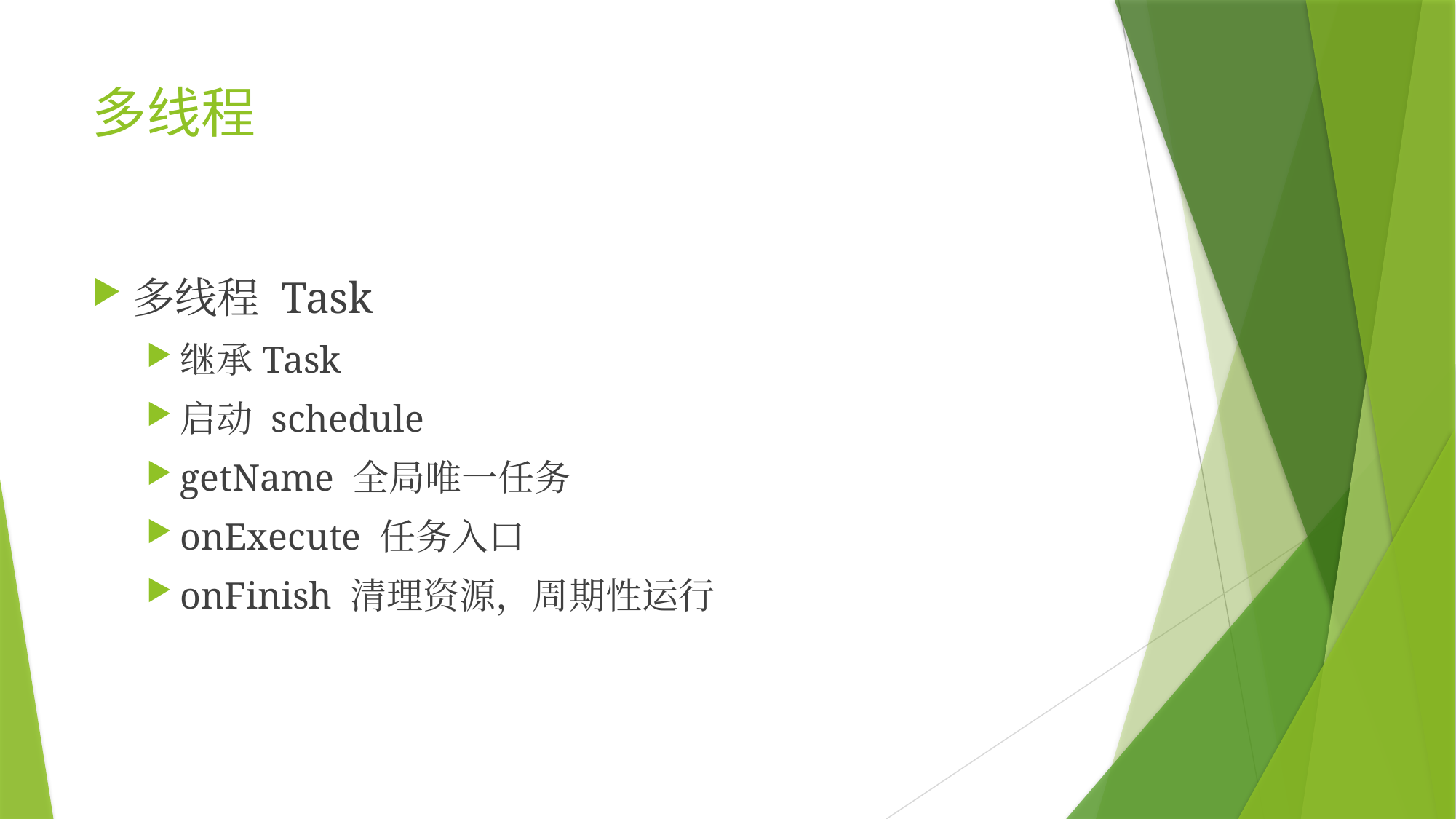

# 多线程
多线程 Task
继承Task
启动 schedule
getName 全局唯一任务
onExecute 任务入口
onFinish 清理资源，周期性运行